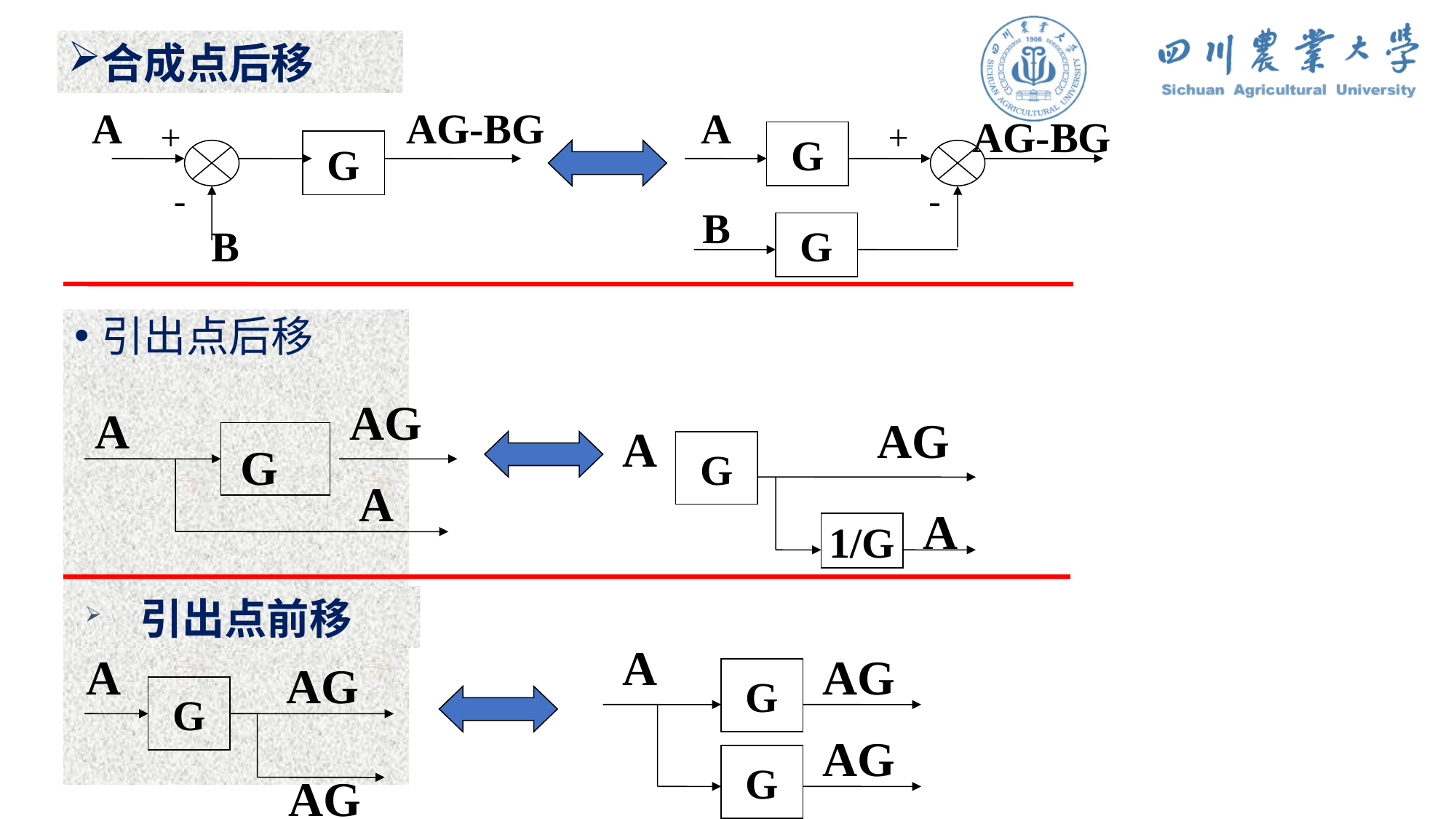

合成点后移
A
AG-BG
A
+
+
AG-BG
G
G

-
-

B
G
B

引出点后移
AG
A
G

A

AG
A

G

A
1/G

引出点前移
A
A
AG
AG
G
G

AG
G
AG